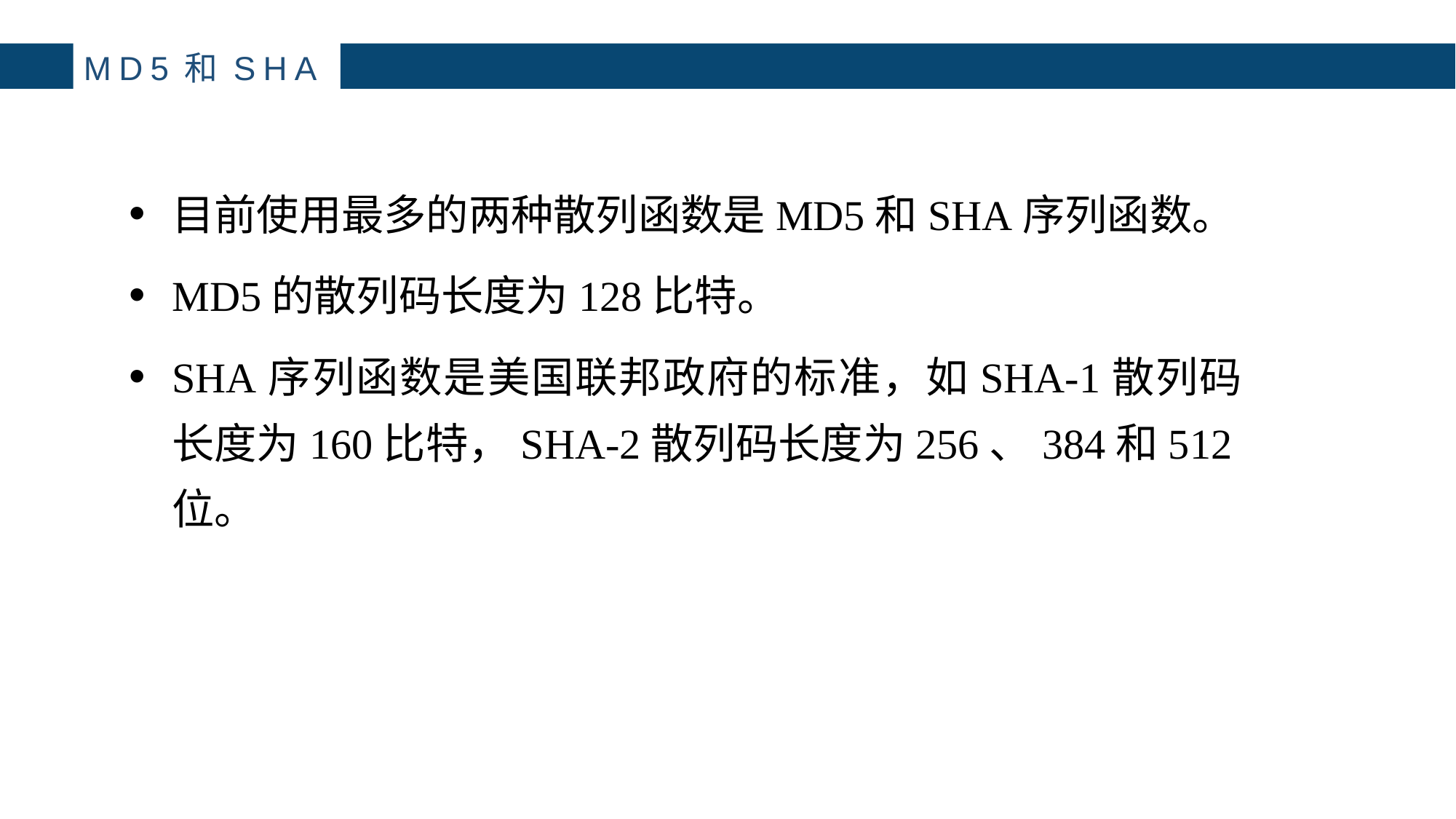

# MD5和SHA
目前使用最多的两种散列函数是MD5和SHA序列函数。
MD5的散列码长度为128比特。
SHA序列函数是美国联邦政府的标准，如SHA-1散列码长度为160比特，SHA-2散列码长度为256、384和512位。